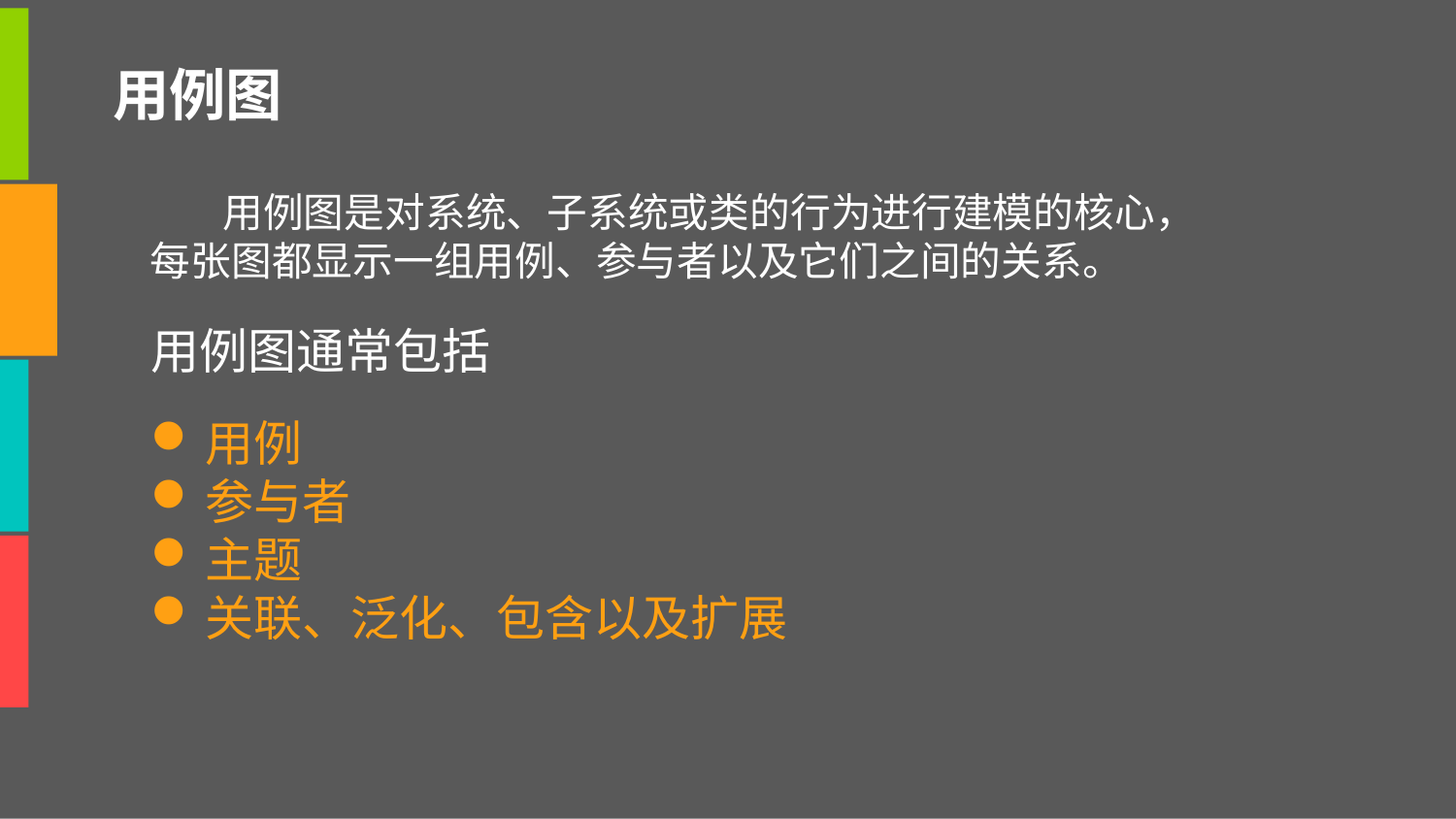

用例图
       用例图是对系统、子系统或类的行为进行建模的核心， 每张图都显示一组用例、参与者以及它们之间的关系。

用例图通常包括

用例
参与者
主题
关联、泛化、包含以及扩展